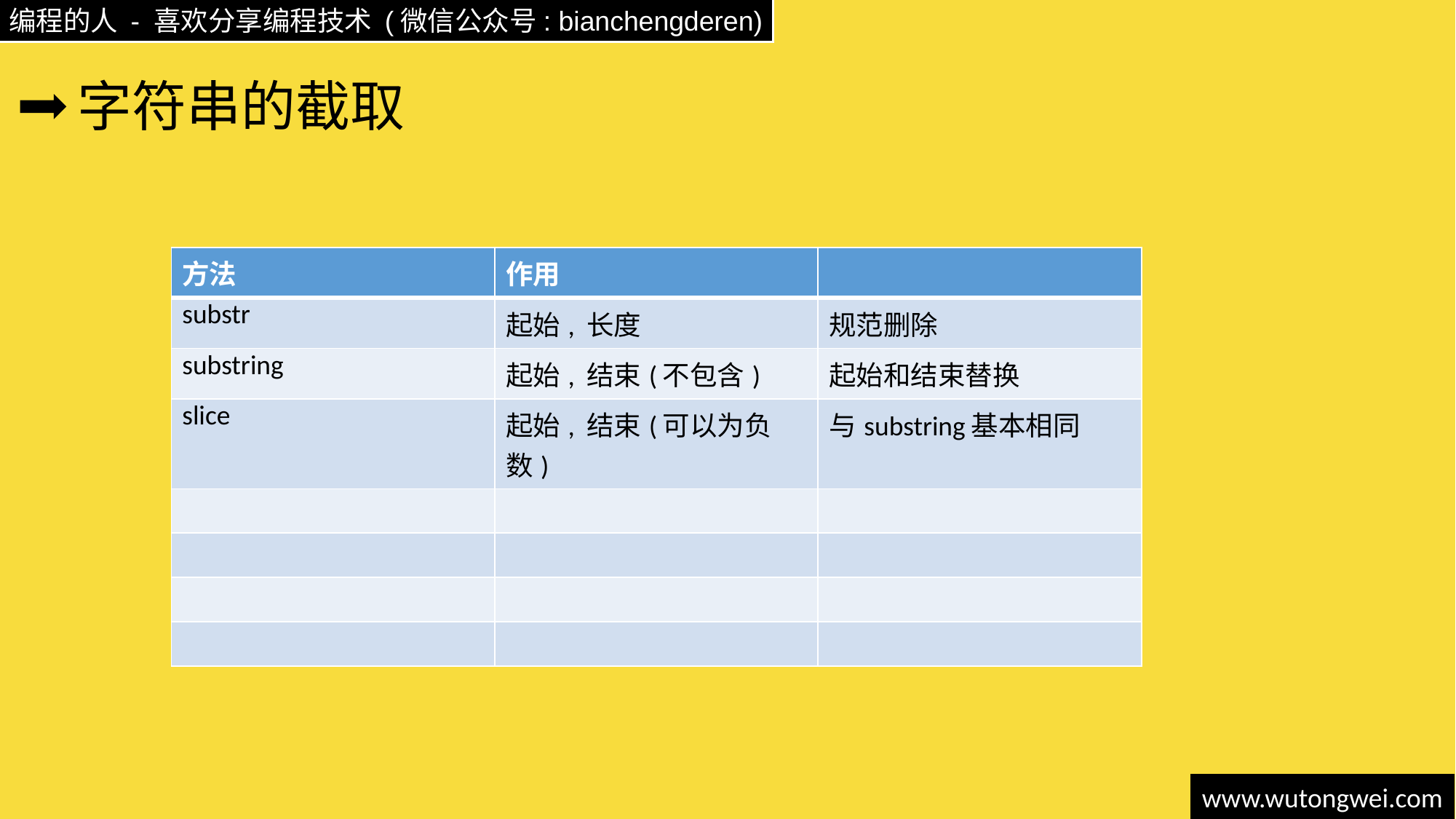

# 字符串的截取
| 方法 | 作用 |  |
| --- | --- | --- |
| substr | 起始, 长度 | 规范删除 |
| substring | 起始, 结束(不包含) | 起始和结束替换 |
| slice | 起始, 结束(可以为负数) | 与substring基本相同 |
|  |  |  |
|  |  |  |
|  |  |  |
|  |  |  |